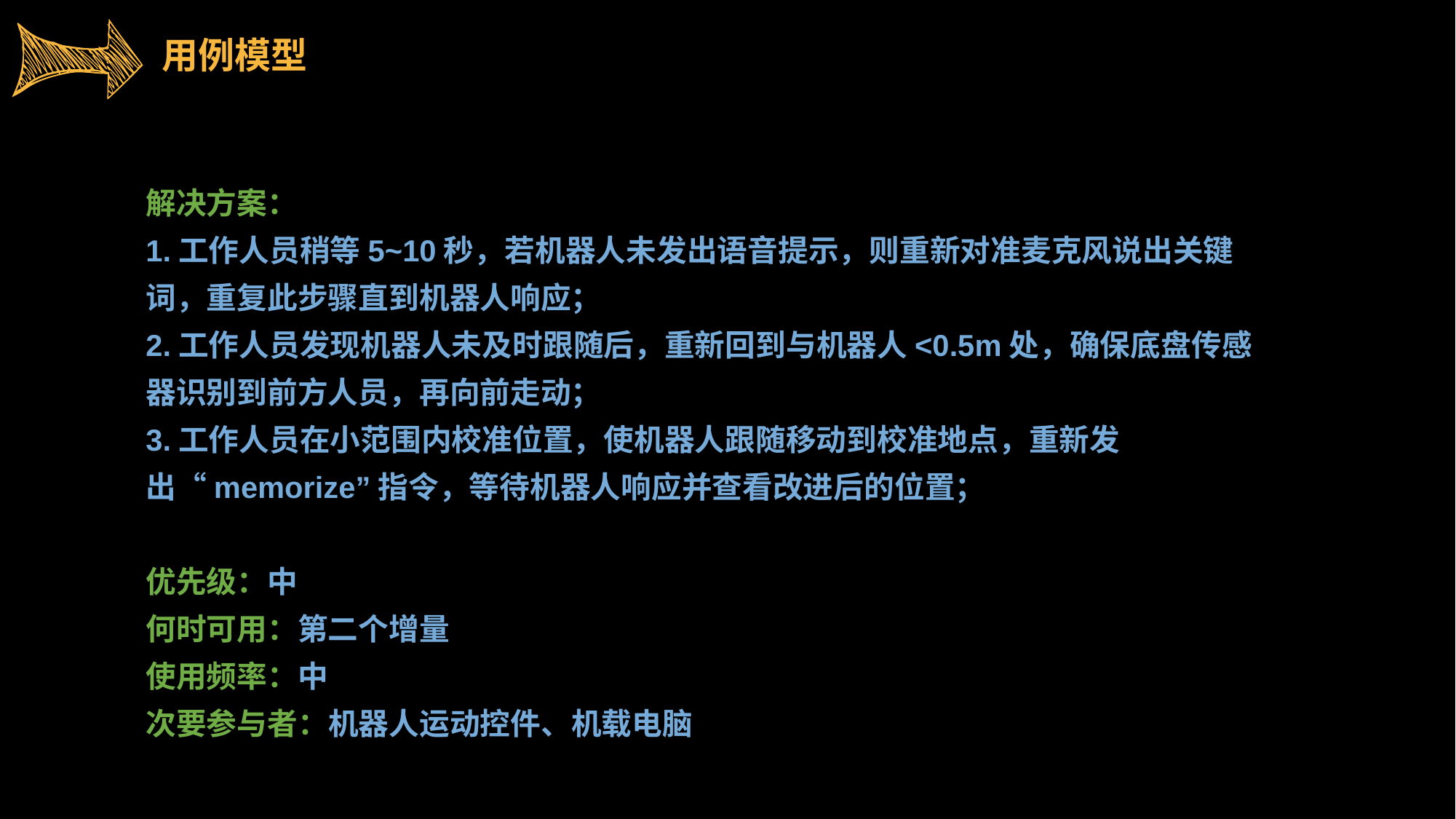

用例模型
解决方案：
1.工作人员稍等5~10秒，若机器人未发出语音提示，则重新对准麦克风说出关键词，重复此步骤直到机器人响应；
2.工作人员发现机器人未及时跟随后，重新回到与机器人<0.5m处，确保底盘传感器识别到前方人员，再向前走动；
3.工作人员在小范围内校准位置，使机器人跟随移动到校准地点，重新发出“memorize”指令，等待机器人响应并查看改进后的位置；

优先级：中
何时可用：第二个增量
使用频率：中
次要参与者：机器人运动控件、机载电脑